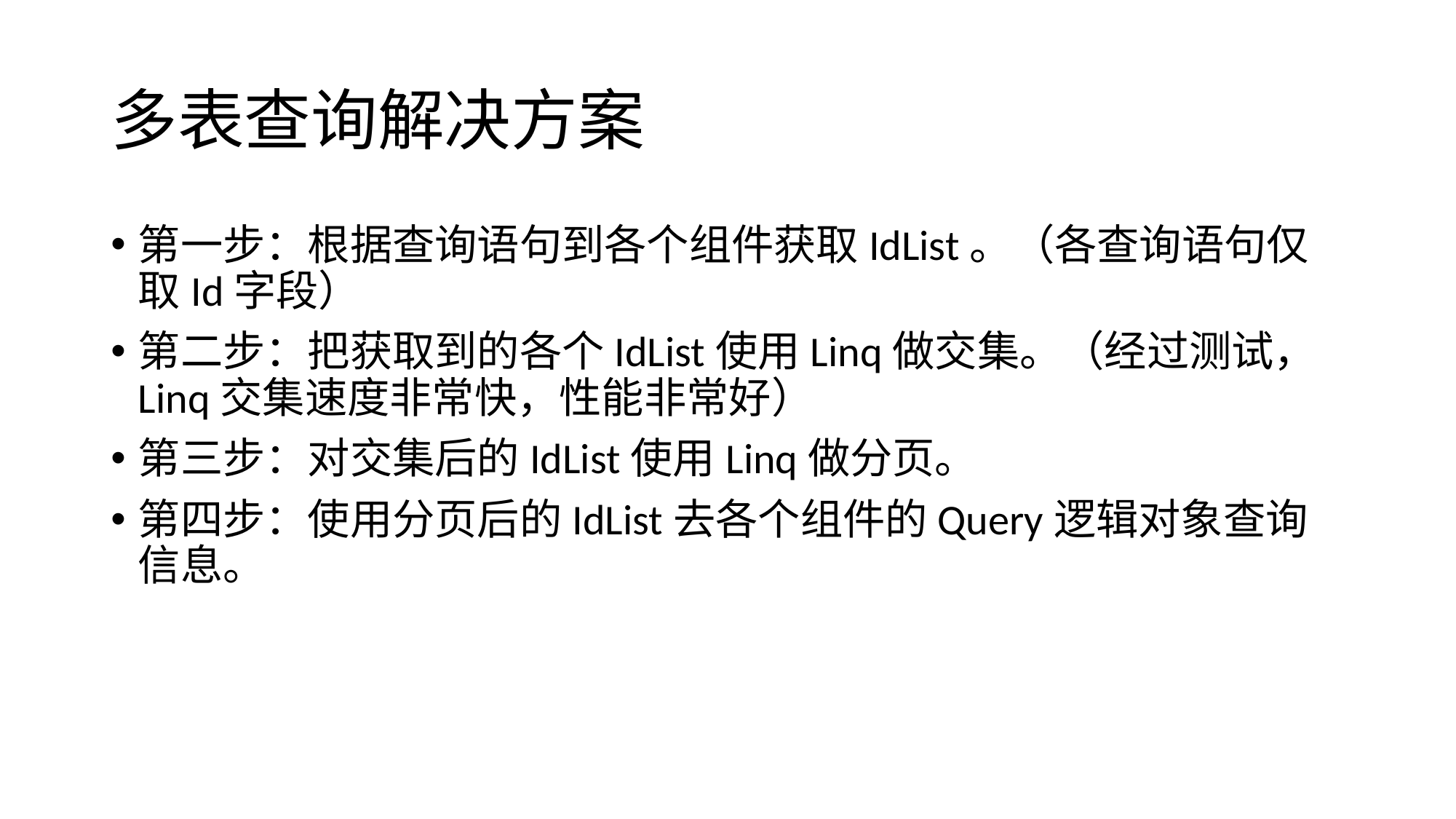

# 多表查询解决方案
第一步：根据查询语句到各个组件获取IdList。（各查询语句仅取Id字段）
第二步：把获取到的各个IdList使用Linq做交集。（经过测试，Linq交集速度非常快，性能非常好）
第三步：对交集后的IdList使用Linq做分页。
第四步：使用分页后的IdList去各个组件的Query逻辑对象查询信息。